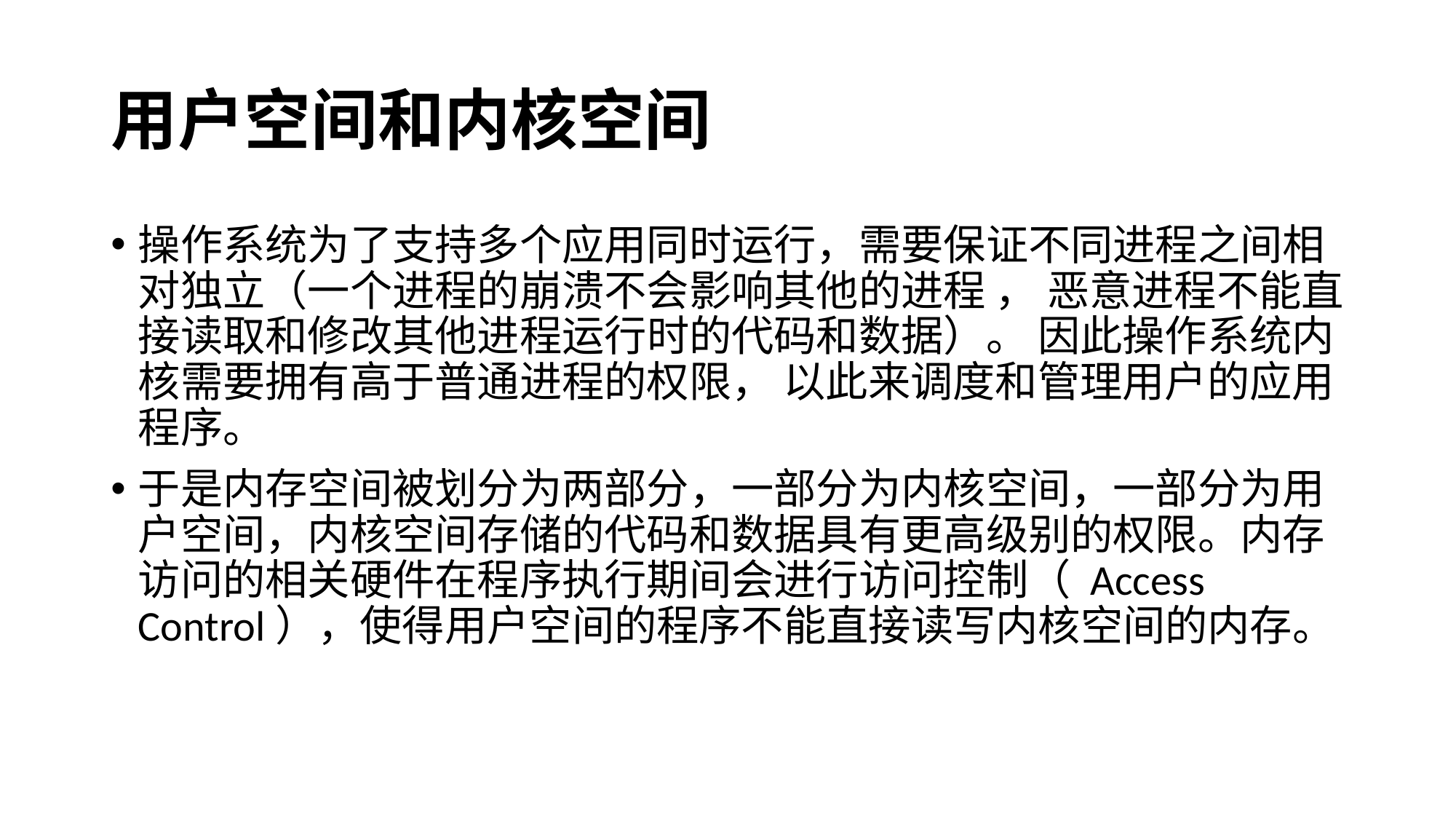

# 用户空间和内核空间
操作系统为了支持多个应用同时运行，需要保证不同进程之间相对独立（一个进程的崩溃不会影响其他的进程 ， 恶意进程不能直接读取和修改其他进程运行时的代码和数据）。 因此操作系统内核需要拥有高于普通进程的权限， 以此来调度和管理用户的应用程序。
于是内存空间被划分为两部分，一部分为内核空间，一部分为用户空间，内核空间存储的代码和数据具有更高级别的权限。内存访问的相关硬件在程序执行期间会进行访问控制（ Access Control），使得用户空间的程序不能直接读写内核空间的内存。